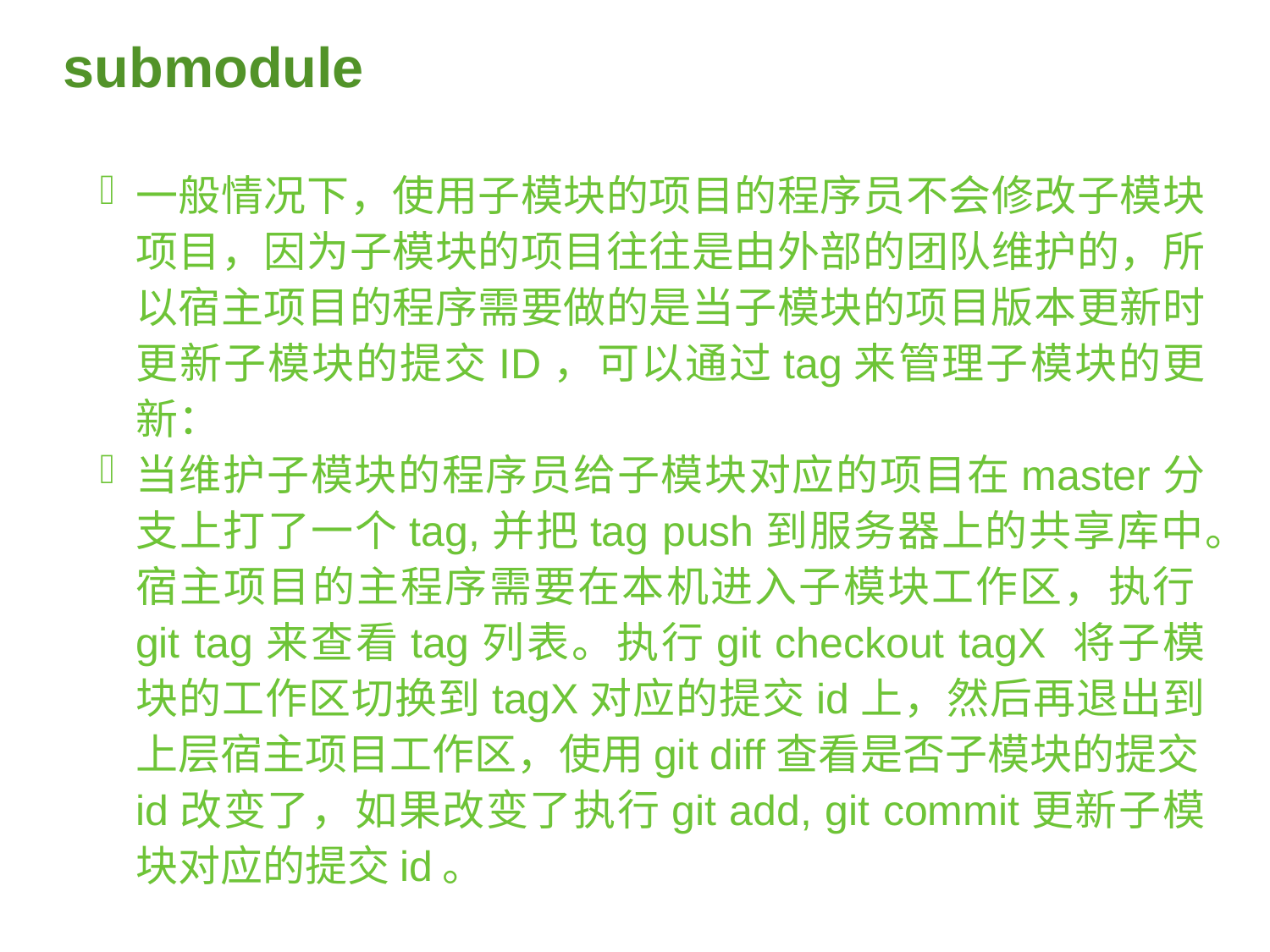

submodule
一般情况下，使用子模块的项目的程序员不会修改子模块项目，因为子模块的项目往往是由外部的团队维护的，所以宿主项目的程序需要做的是当子模块的项目版本更新时更新子模块的提交ID，可以通过tag来管理子模块的更新：
当维护子模块的程序员给子模块对应的项目在master分支上打了一个tag,并把tag push到服务器上的共享库中。宿主项目的主程序需要在本机进入子模块工作区，执行git tag来查看tag列表。执行git checkout tagX 将子模块的工作区切换到tagX对应的提交id上，然后再退出到上层宿主项目工作区，使用git diff查看是否子模块的提交id改变了，如果改变了执行git add, git commit更新子模块对应的提交id。